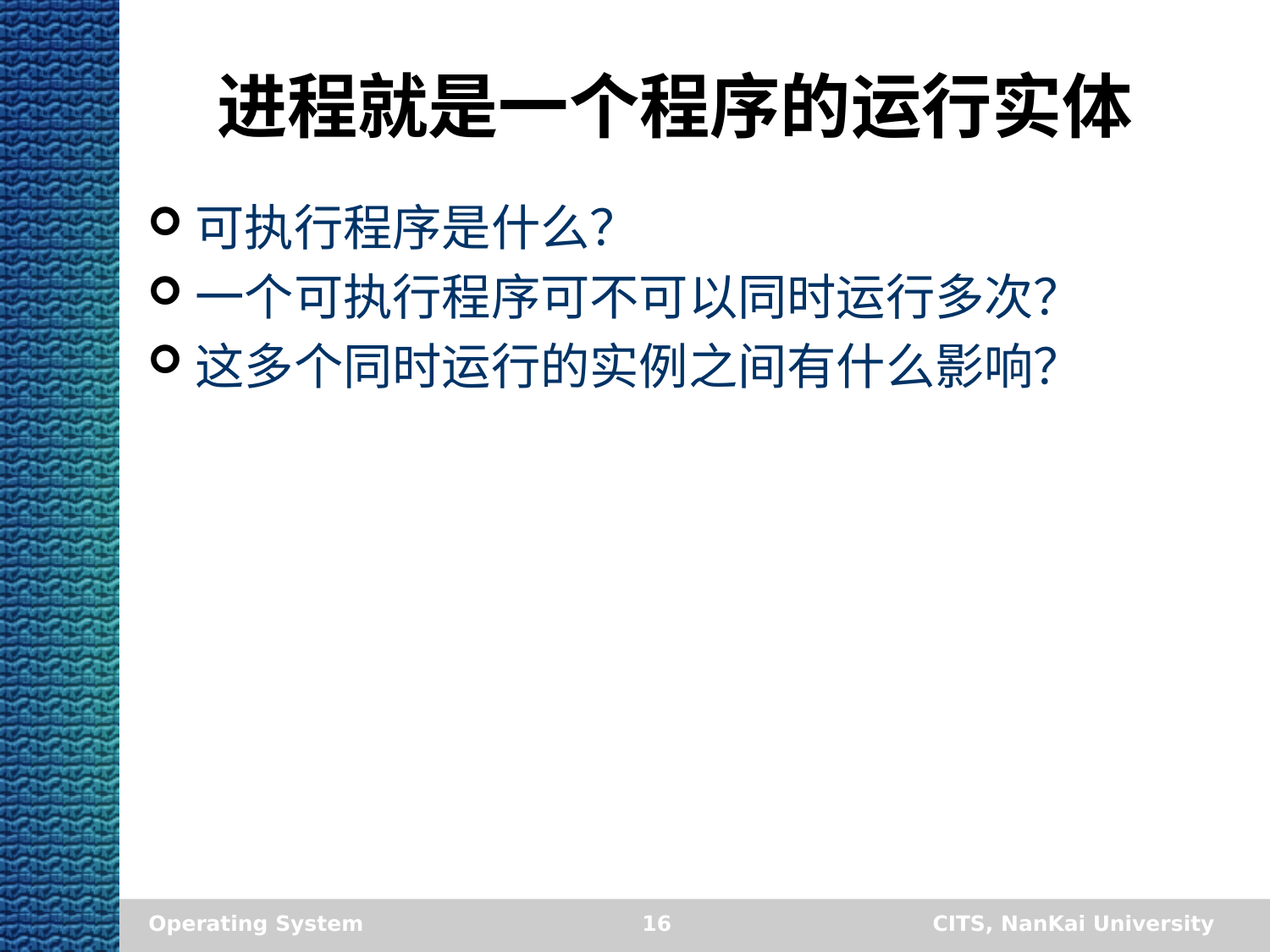

# 进程就是一个程序的运行实体
可执行程序是什么？
一个可执行程序可不可以同时运行多次？
这多个同时运行的实例之间有什么影响？
Operating System
16
CITS, NanKai University